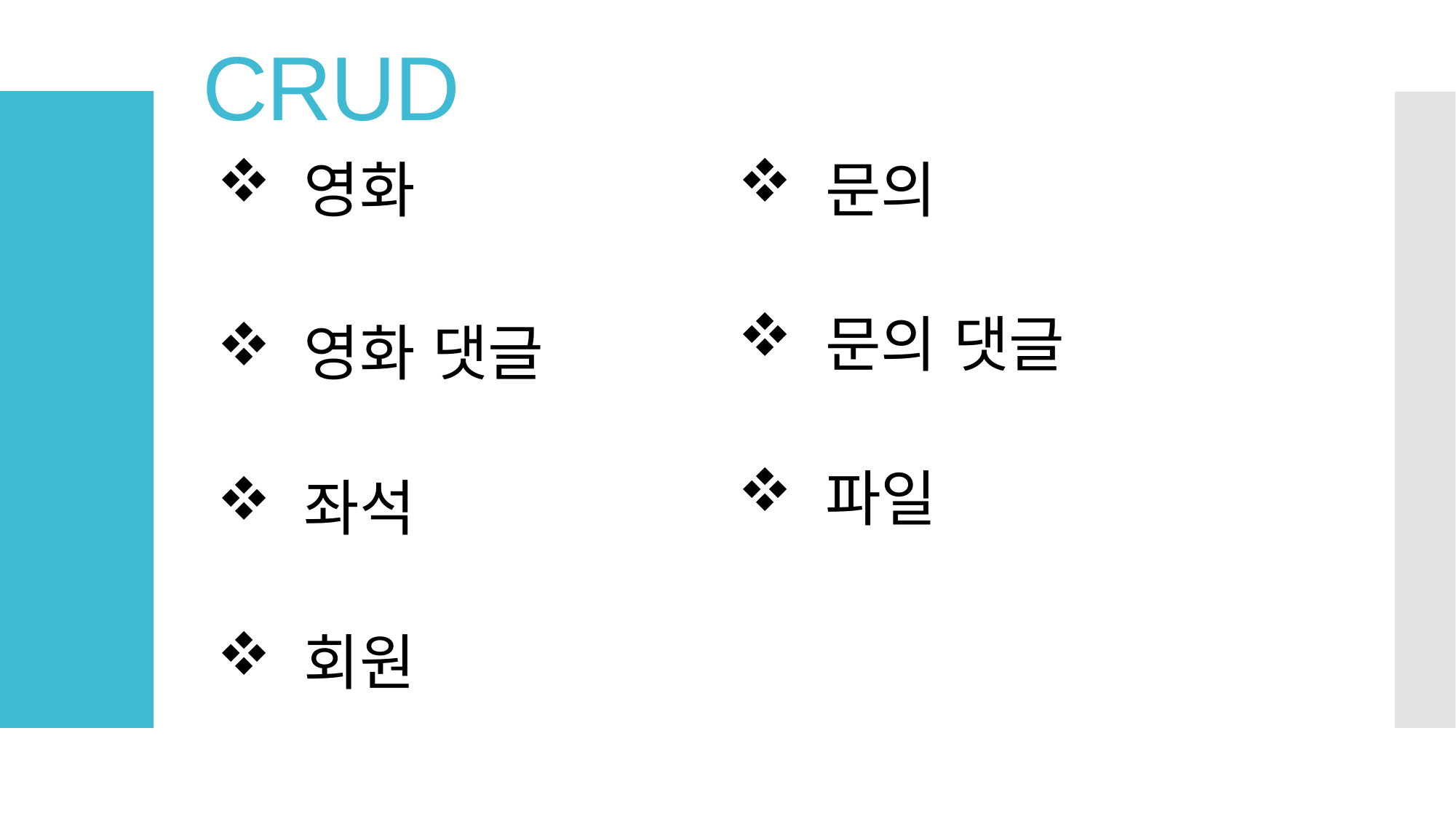

# CRUD

 영화

 영화 댓글

 좌석

 회원

 문의

 문의 댓글

 파일